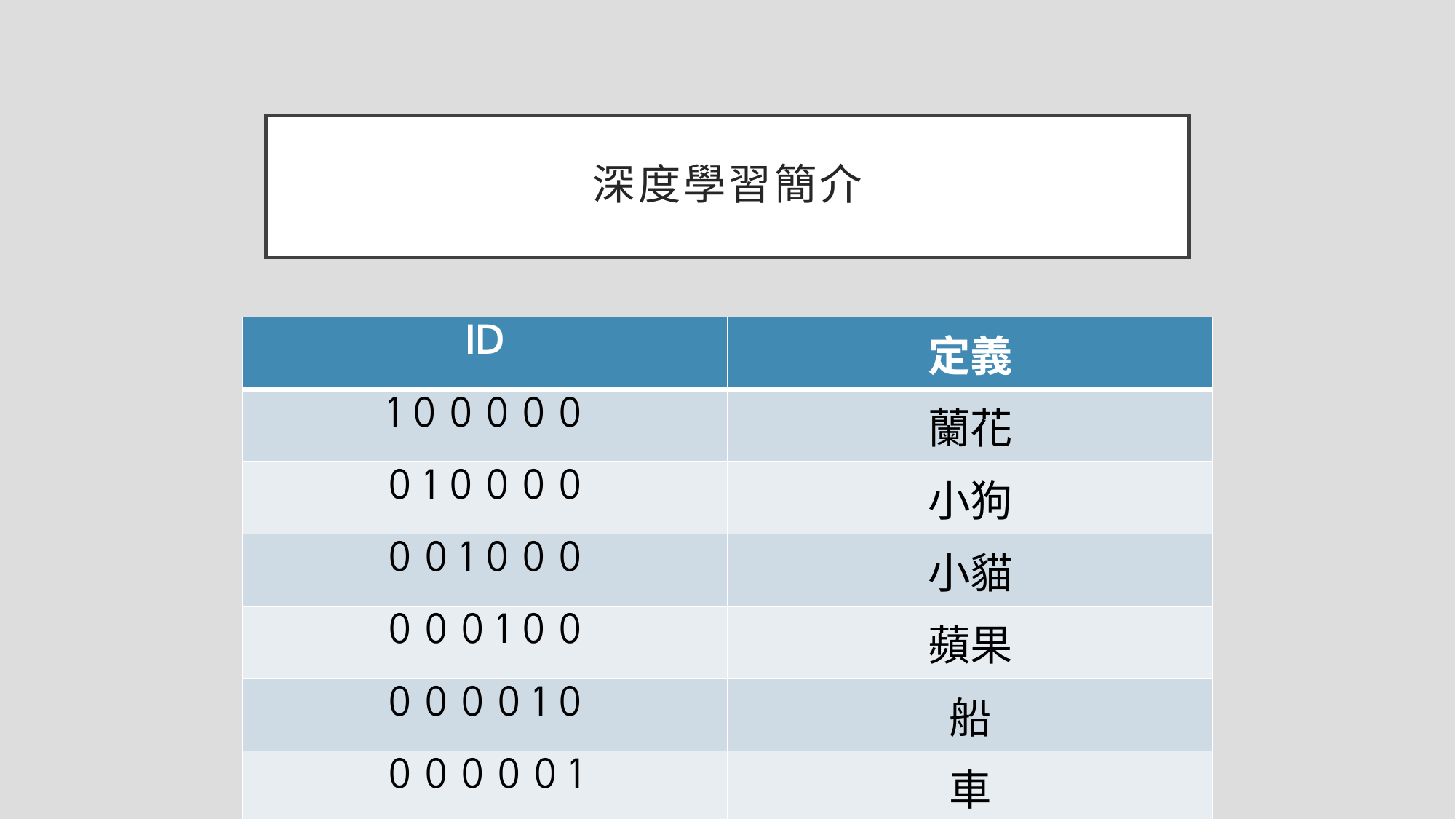

# 深度學習簡介
| ID | 定義 |
| --- | --- |
| 1 0 0 0 0 0 | 蘭花 |
| 0 1 0 0 0 0 | 小狗 |
| 0 0 1 0 0 0 | 小貓 |
| 0 0 0 1 0 0 | 蘋果 |
| 0 0 0 0 1 0 | 船 |
| 0 0 0 0 0 1 | 車 |